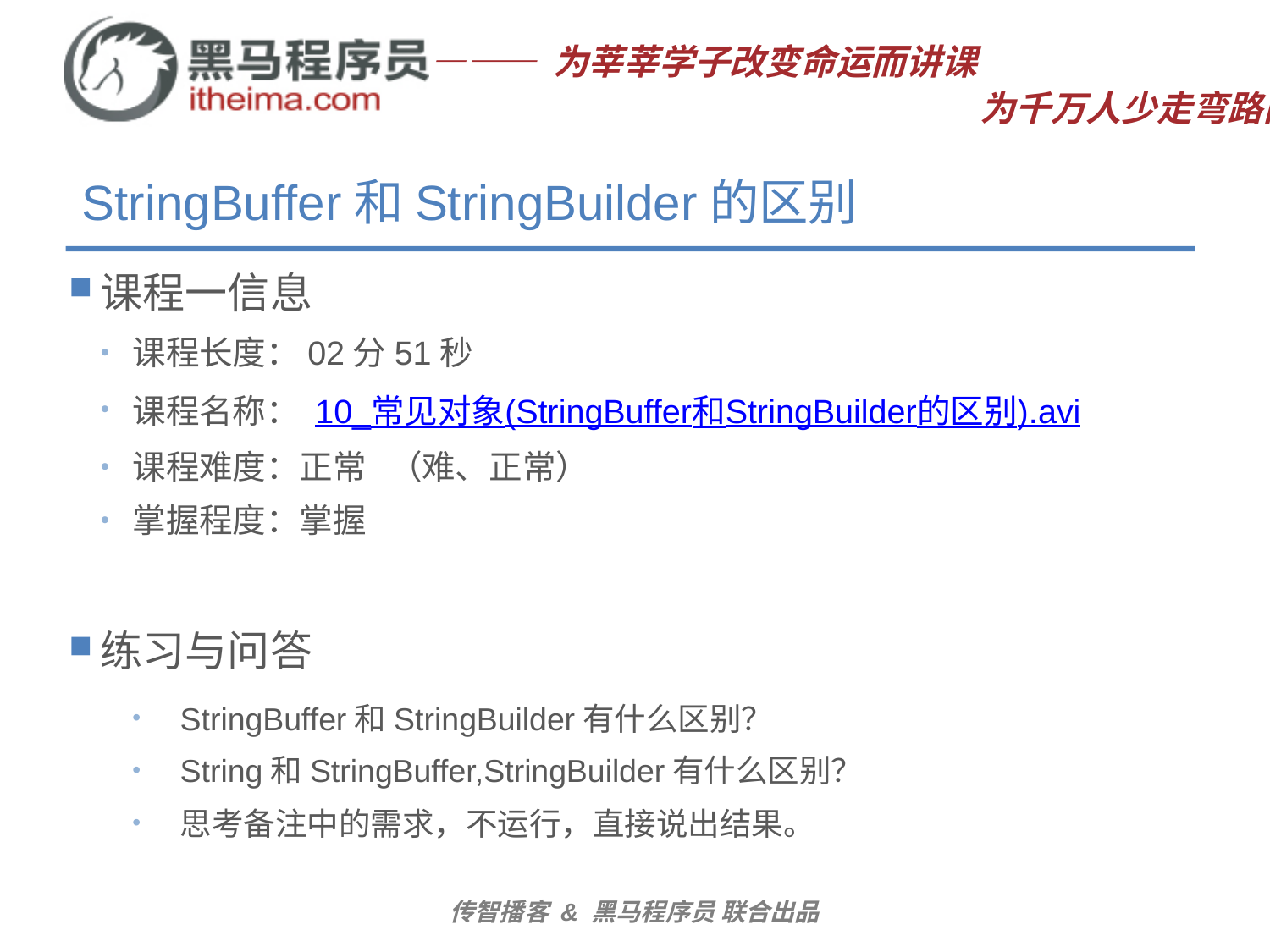

# StringBuffer和StringBuilder的区别
课程一信息
课程长度：02分51秒
课程名称： 10_常见对象(StringBuffer和StringBuilder的区别).avi
课程难度：正常   （难、正常）
掌握程度：掌握

练习与问答
StringBuffer和StringBuilder有什么区别？
String和StringBuffer,StringBuilder有什么区别？
思考备注中的需求，不运行，直接说出结果。